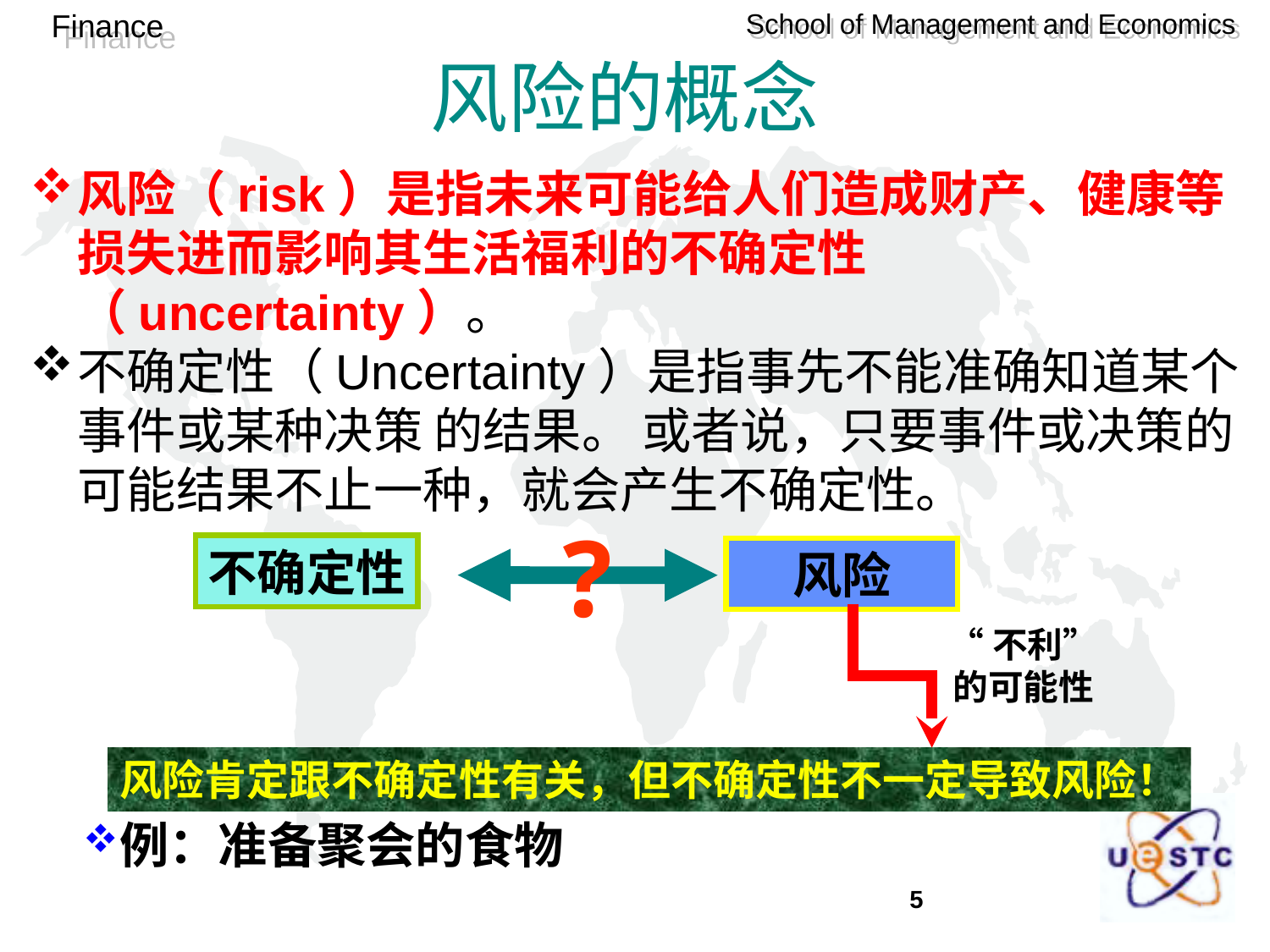

# 风险的概念
风险（risk）是指未来可能给人们造成财产、健康等损失进而影响其生活福利的不确定性（uncertainty）。
不确定性（Uncertainty）是指事先不能准确知道某个事件或某种决策 的结果。 或者说，只要事件或决策的可能结果不止一种，就会产生不确定性。
?

不确定性
风险
“不利”的可能性
风险肯定跟不确定性有关，但不确定性不一定导致风险！
例：准备聚会的食物